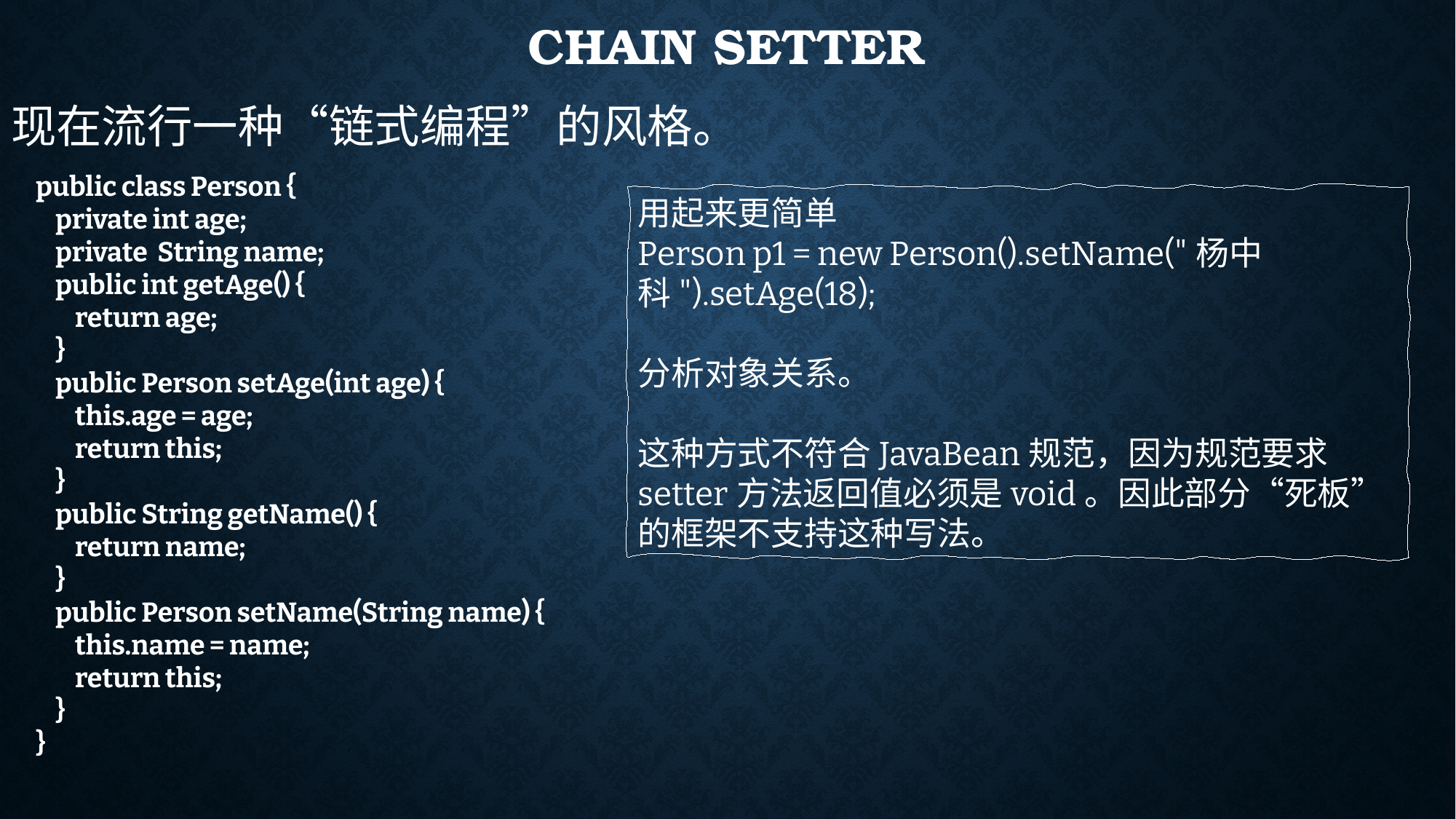

# Chain Setter
现在流行一种“链式编程”的风格。
public class Person {
    private int age;
    private  String name;
    public int getAge() {
        return age;
    }
    public Person setAge(int age) {
        this.age = age;
        return this;
    }
    public String getName() {
        return name;
    }
    public Person setName(String name) {
        this.name = name;
        return this;
    }
}
用起来更简单
Person p1 = new Person().setName("杨中科").setAge(18);

分析对象关系。

这种方式不符合JavaBean规范，因为规范要求setter方法返回值必须是void。因此部分“死板”的框架不支持这种写法。